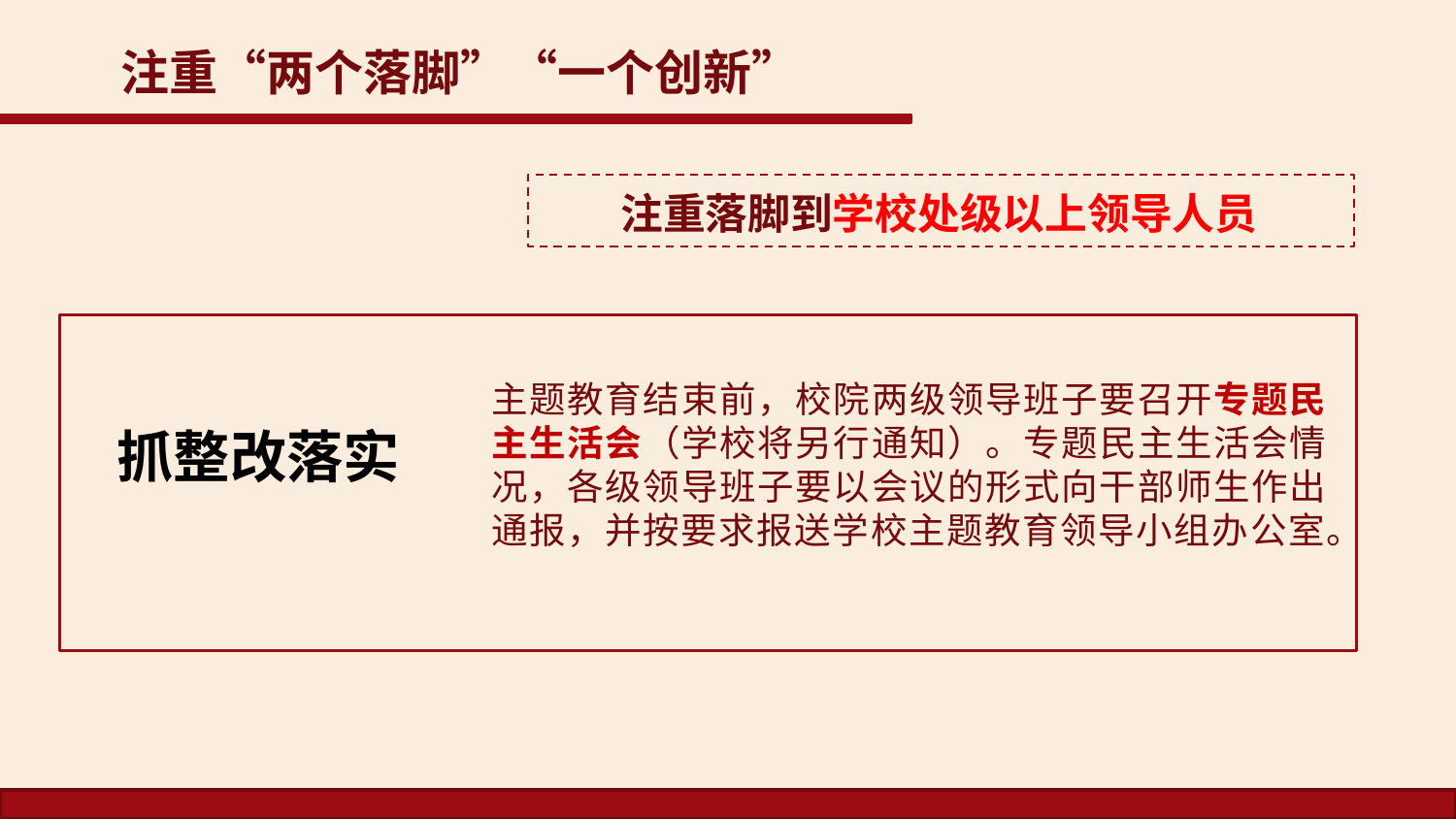

注重“两个落脚”“一个创新”

注重落脚到学校处级以上领导人员

主题教育结束前，校院两级领导班子要召开专题民主生活会（学校将另行通知）。专题民主生活会情况，各级领导班子要以会议的形式向干部师生作出通报，并按要求报送学校主题教育领导小组办公室。
抓整改落实